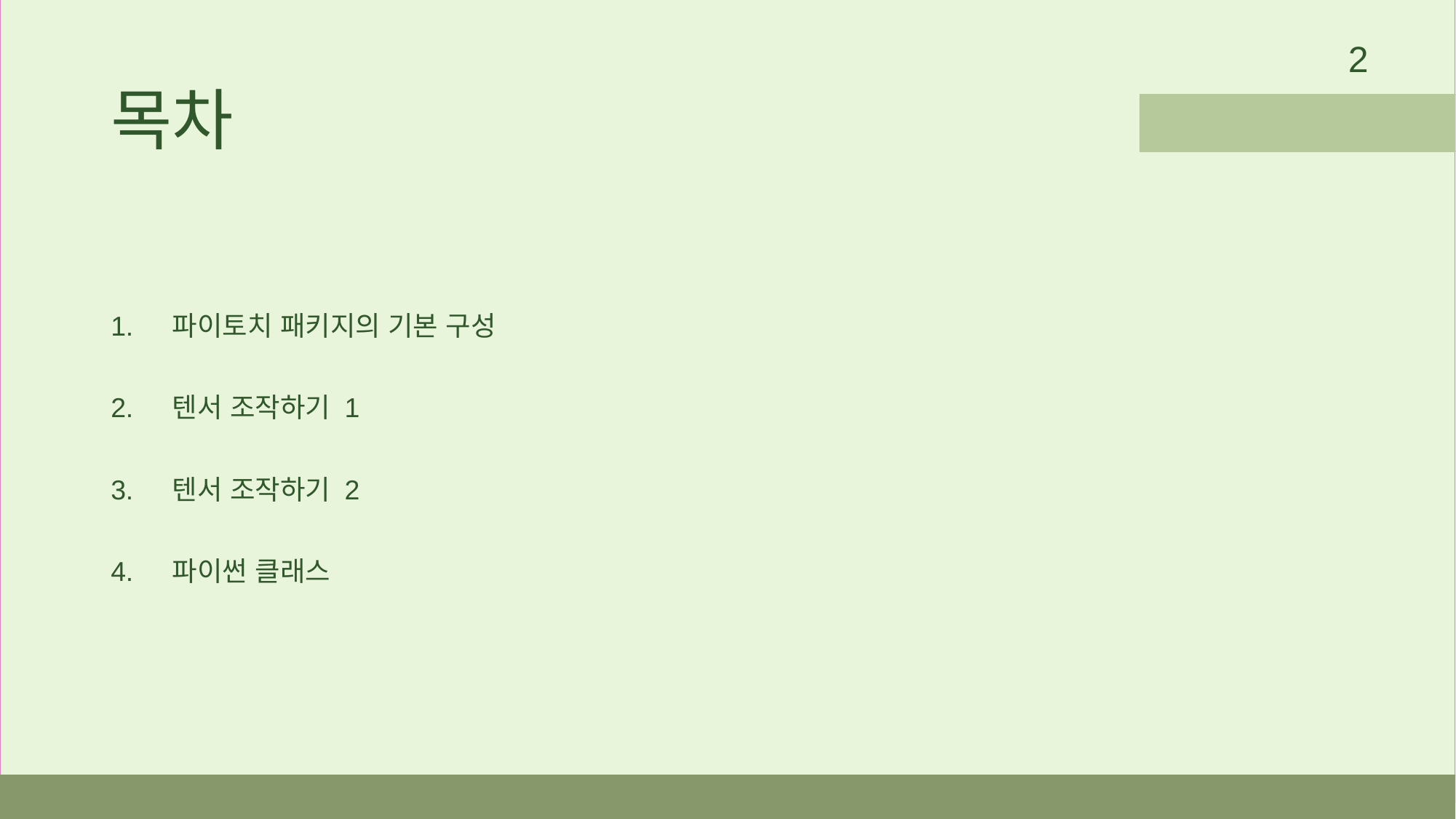

2
목차
파이토치 패키지의 기본 구성
텐서 조작하기 1
텐서 조작하기 2
파이썬 클래스